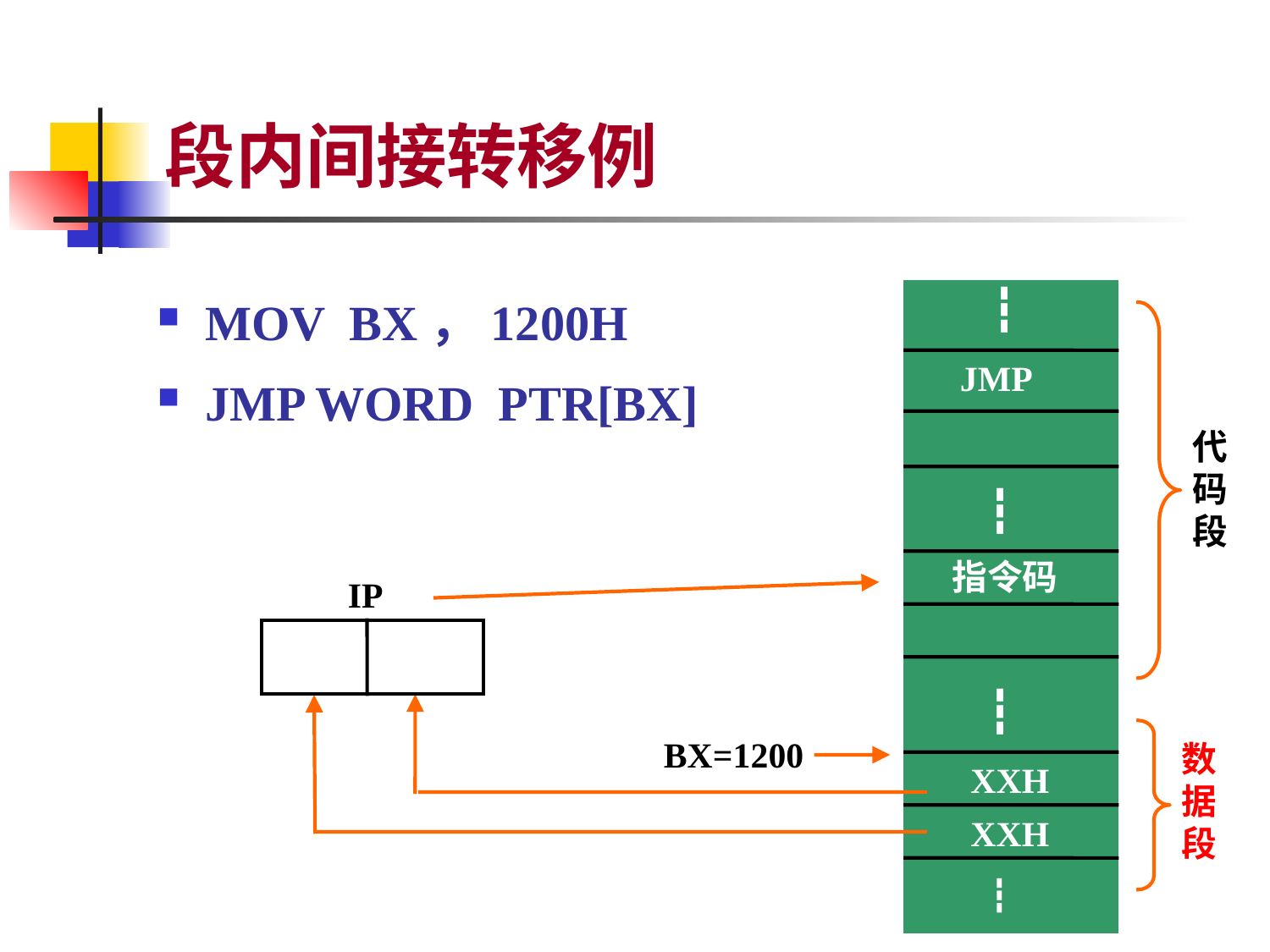

# 段内间接转移例
MOV  BX，1200H
JMP WORD  PTR[BX]
┇

JMP

代码段

┇
指令码

IP

┇

BX=1200
数据段

XXH

XXH

174
┇